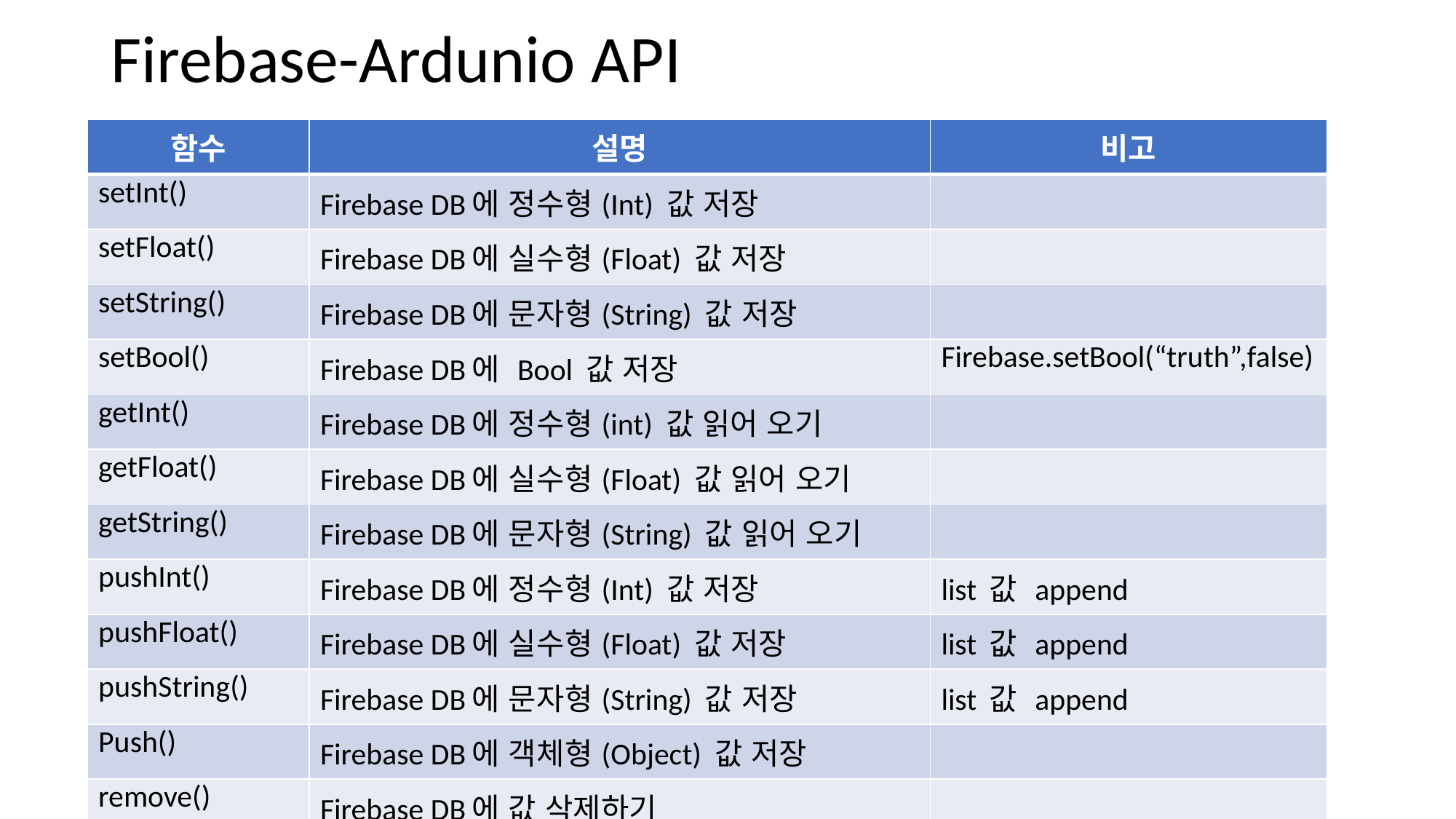

# Firebase-Ardunio API
| 함수 | 설명 | 비고 |
| --- | --- | --- |
| setInt() | Firebase DB에 정수형(Int) 값 저장 |  |
| setFloat() | Firebase DB에 실수형(Float) 값 저장 |  |
| setString() | Firebase DB에 문자형(String) 값 저장 |  |
| setBool() | Firebase DB에 Bool 값 저장 | Firebase.setBool(“truth”,false) |
| getInt() | Firebase DB에 정수형(int) 값 읽어 오기 |  |
| getFloat() | Firebase DB에 실수형(Float) 값 읽어 오기 |  |
| getString() | Firebase DB에 문자형(String) 값 읽어 오기 |  |
| pushInt() | Firebase DB에 정수형(Int) 값 저장 | list 값 append |
| pushFloat() | Firebase DB에 실수형(Float) 값 저장 | list 값 append |
| pushString() | Firebase DB에 문자형(String) 값 저장 | list 값 append |
| Push() | Firebase DB에 객체형(Object) 값 저장 |  |
| remove() | Firebase DB에 값 삭제하기 |  |
| failed(), error() | Firebase 오류 체크, 메시지 출력 |  |